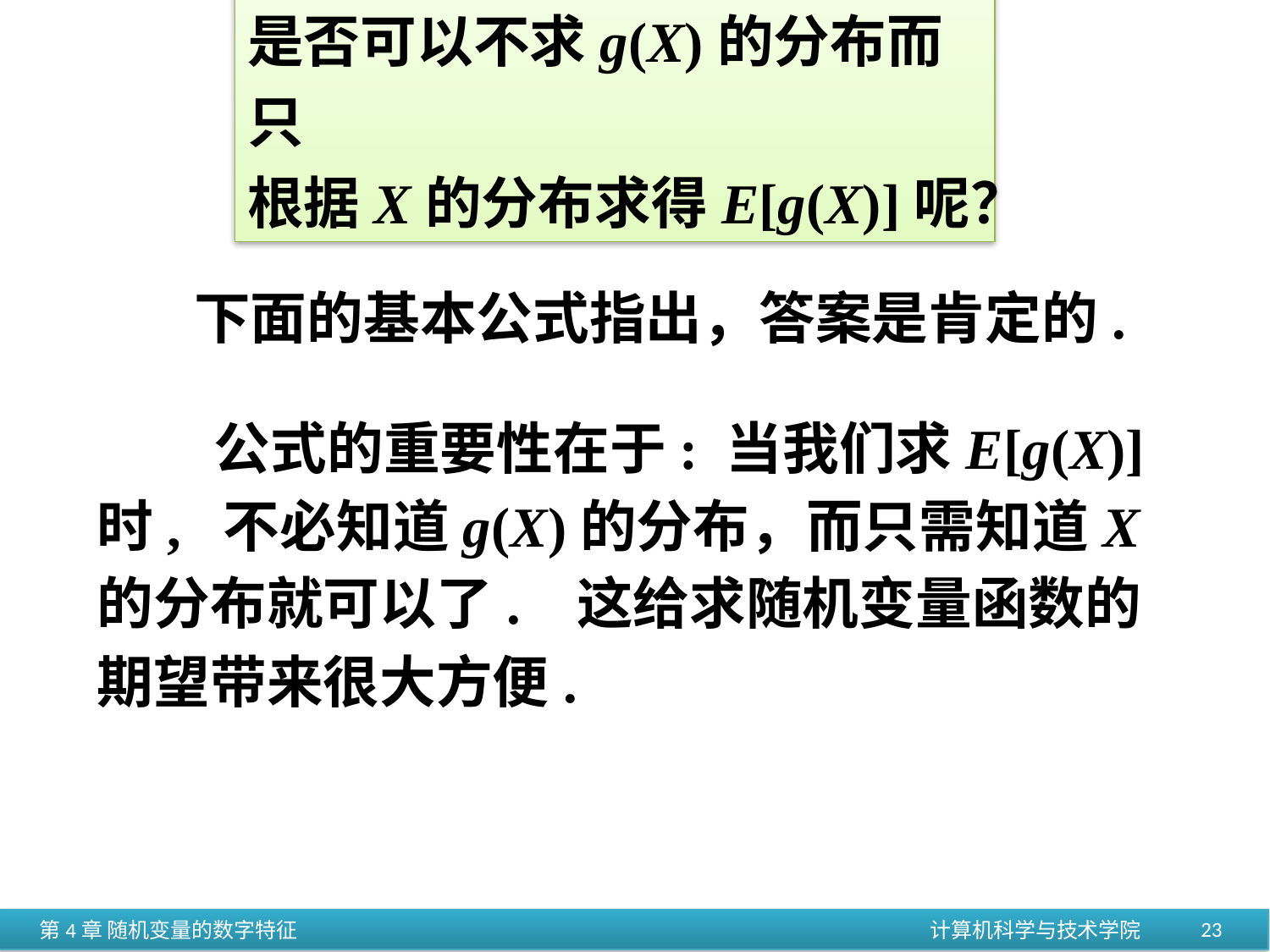

是否可以不求g(X)的分布而只
根据X的分布求得E[g(X)]呢？
下面的基本公式指出，答案是肯定的.
        公式的重要性在于: 当我们求E[g(X)]时,  不必知道g(X)的分布，而只需知道X的分布就可以了.   这给求随机变量函数的期望带来很大方便.